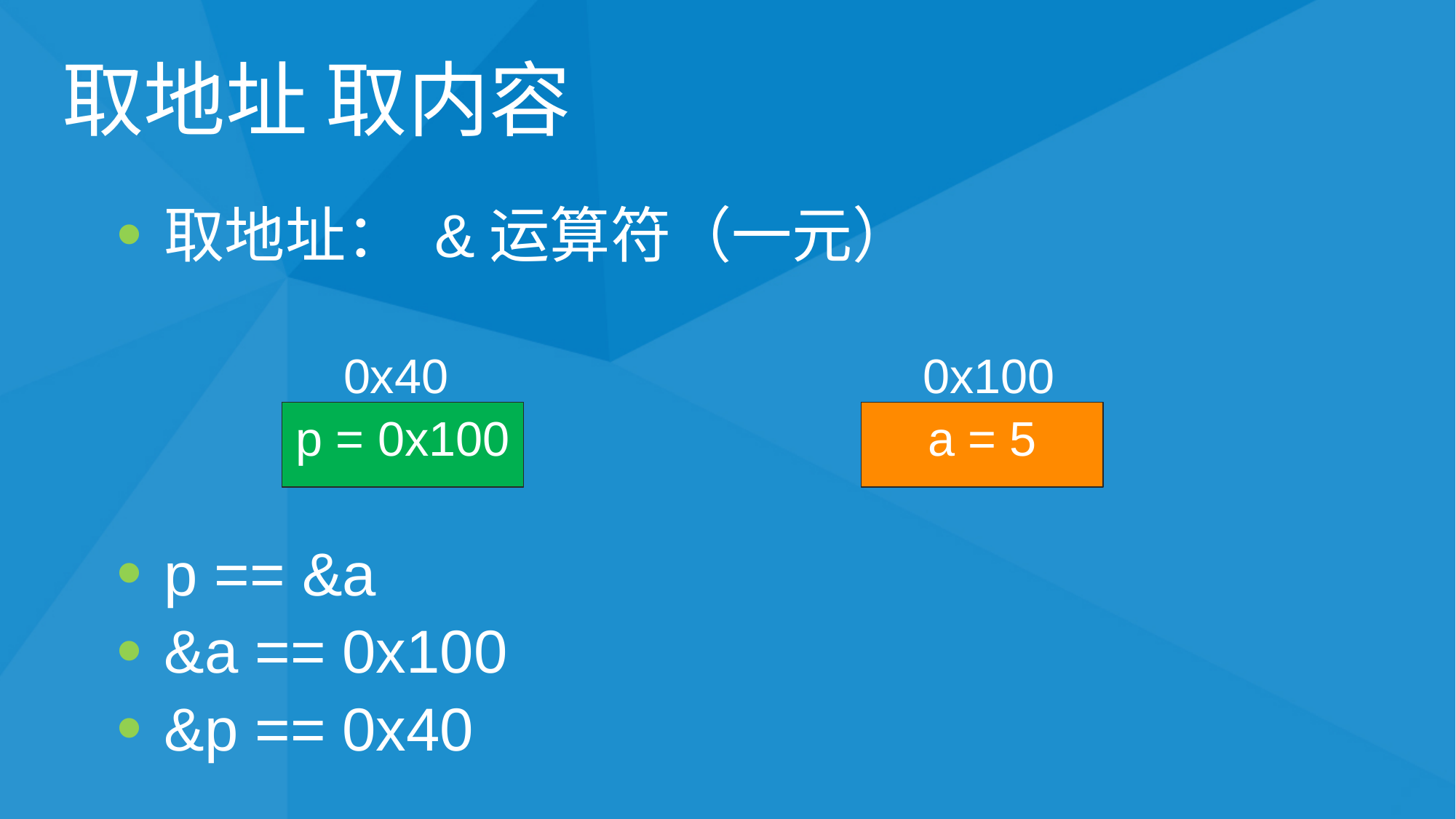

# 取地址 取内容
取地址： &运算符（一元）

p == &a
&a == 0x100
&p == 0x40
0x40
0x100
p = 0x100
a = 5